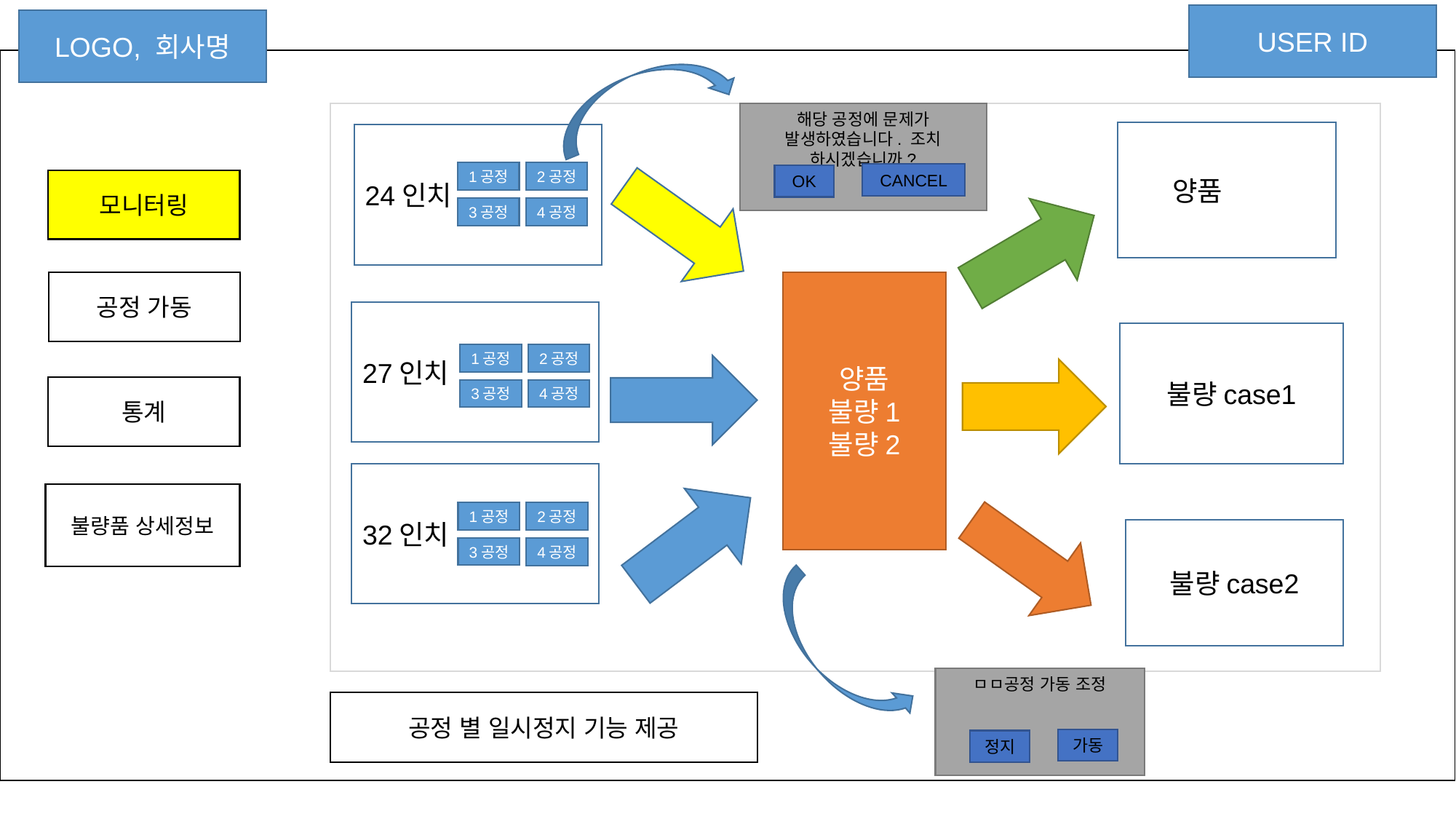

USER ID
LOGO, 회사명

해당 공정에 문제가 발생하였습니다. 조치 하시겠습니까?
양품
24인치
2공정
1공정
CANCEL
OK
모니터링

3공정
4공정

공정 가동
양품
불량1
불량2
27인치
불량case1
2공정
1공정

통계
3공정
4공정
32인치
불량품 상세정보

2공정
1공정

불량case2
3공정
4공정

ㅁㅁ공정 가동 조정
공정 별 일시정지 기능 제공
가동
정지